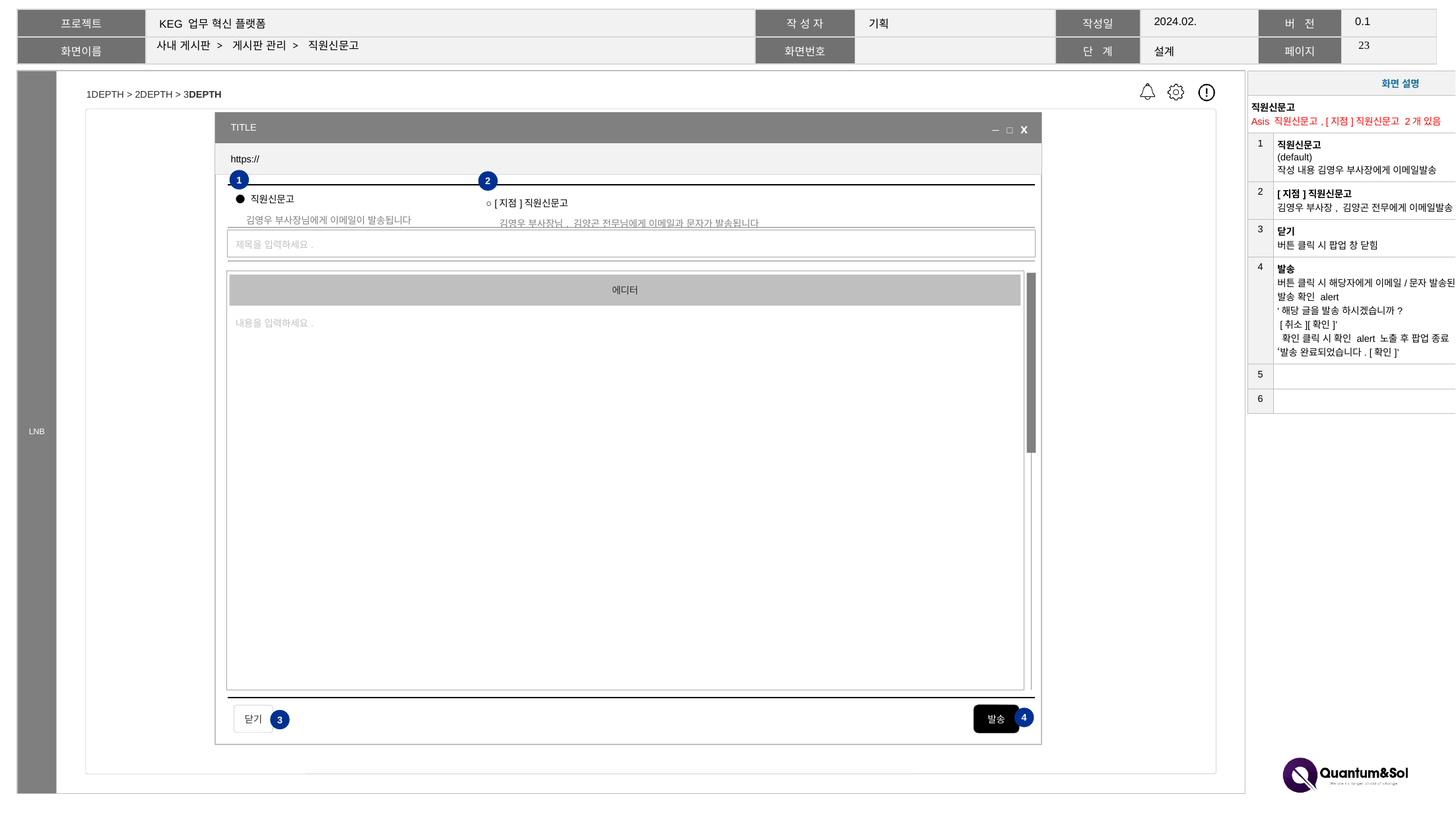

23

# 사내 게시판 > 게시판 관리 > 직원신문고
| 화면 설명 |  |
| --- | --- |
| 직원신문고 Asis 직원신문고, [지점]직원신문고 2개 있음 |  |
| 1 | 직원신문고 (default) 작성 내용 김영우 부사장에게 이메일발송 |
| 2 | [지점]직원신문고 김영우 부사장, 김양곤 전무에게 이메일발송. 문자발송 |
| 3 | 닫기 버튼 클릭 시 팝업 창 닫힘 |
| 4 | 발송 버튼 클릭 시 해당자에게 이메일/문자 발송된다 발송 확인 alert ‘해당 글을 발송 하시겠습니까? [취소][확인]’ 확인 클릭 시 확인 alert 노출 후 팝업 종료 ‘발송 완료되었습니다. [확인]’ |
| 5 |  |
| 6 |  |
1DEPTH > 2DEPTH > 3DEPTH
| TITLE |
| --- |
| https:// |

─   □   Ⅹ
1
2
| ● 직원신문고 김영우 부사장님에게 이메일이 발송됩니다 |  | ○ [지점]직원신문고 김영우 부사장님, 김양곤 전무님에게 이메일과 문자가 발송됩니다 |
| --- | --- | --- |
| 제목을 입력하세요. |  |  |
| 내용을 입력하세요. |  |  |

에디터
발송
닫기
4
3